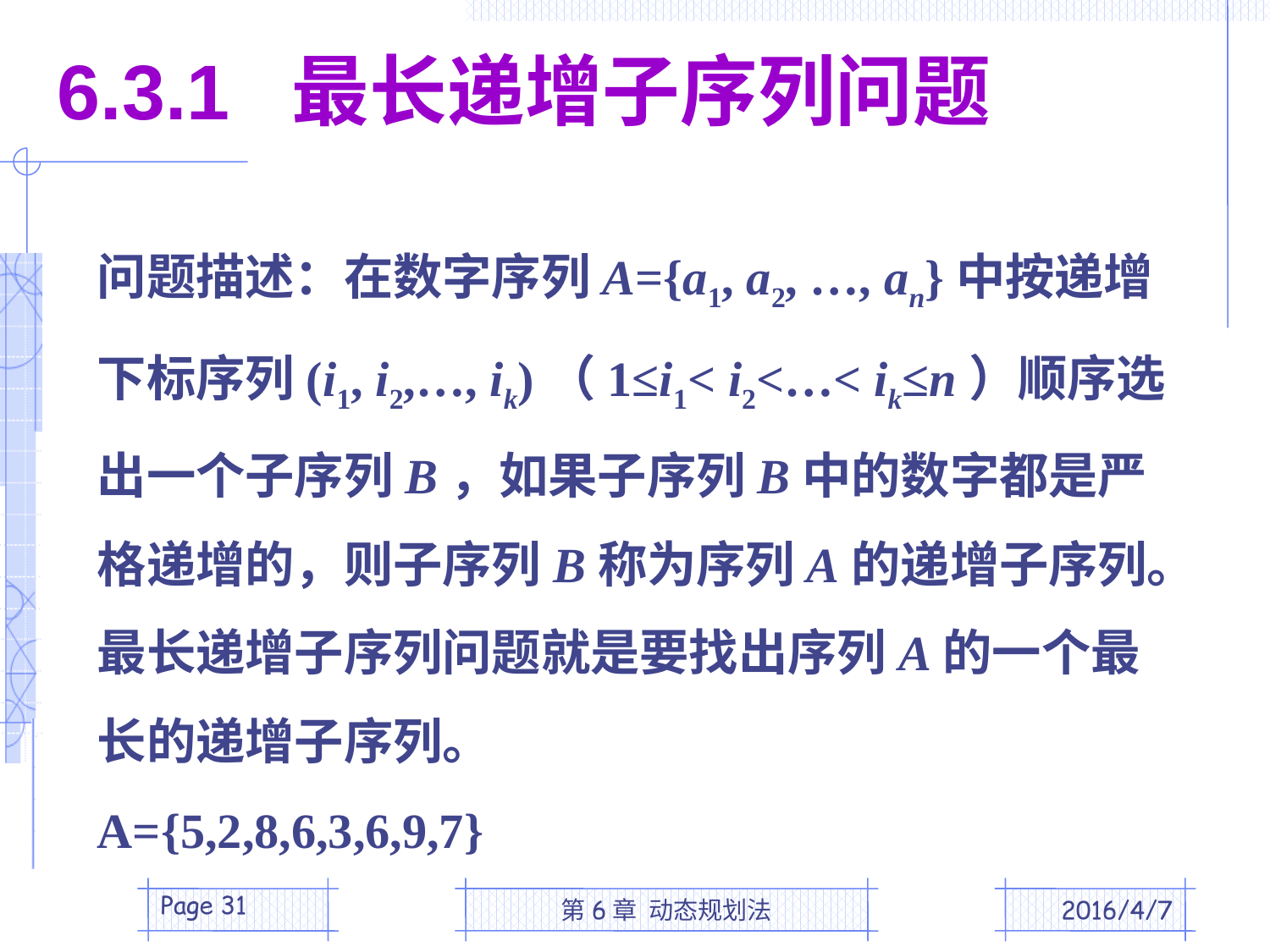

6.3.1  最长递增子序列问题
问题描述：在数字序列A={a1, a2, …, an}中按递增下标序列(i1, i2,…, ik)（1≤i1< i2<…< ik≤n）顺序选出一个子序列B，如果子序列B中的数字都是严格递增的，则子序列B称为序列A的递增子序列。最长递增子序列问题就是要找出序列A的一个最长的递增子序列。
A={5,2,8,6,3,6,9,7}
Page 31
第6章  动态规划法
2016/4/7